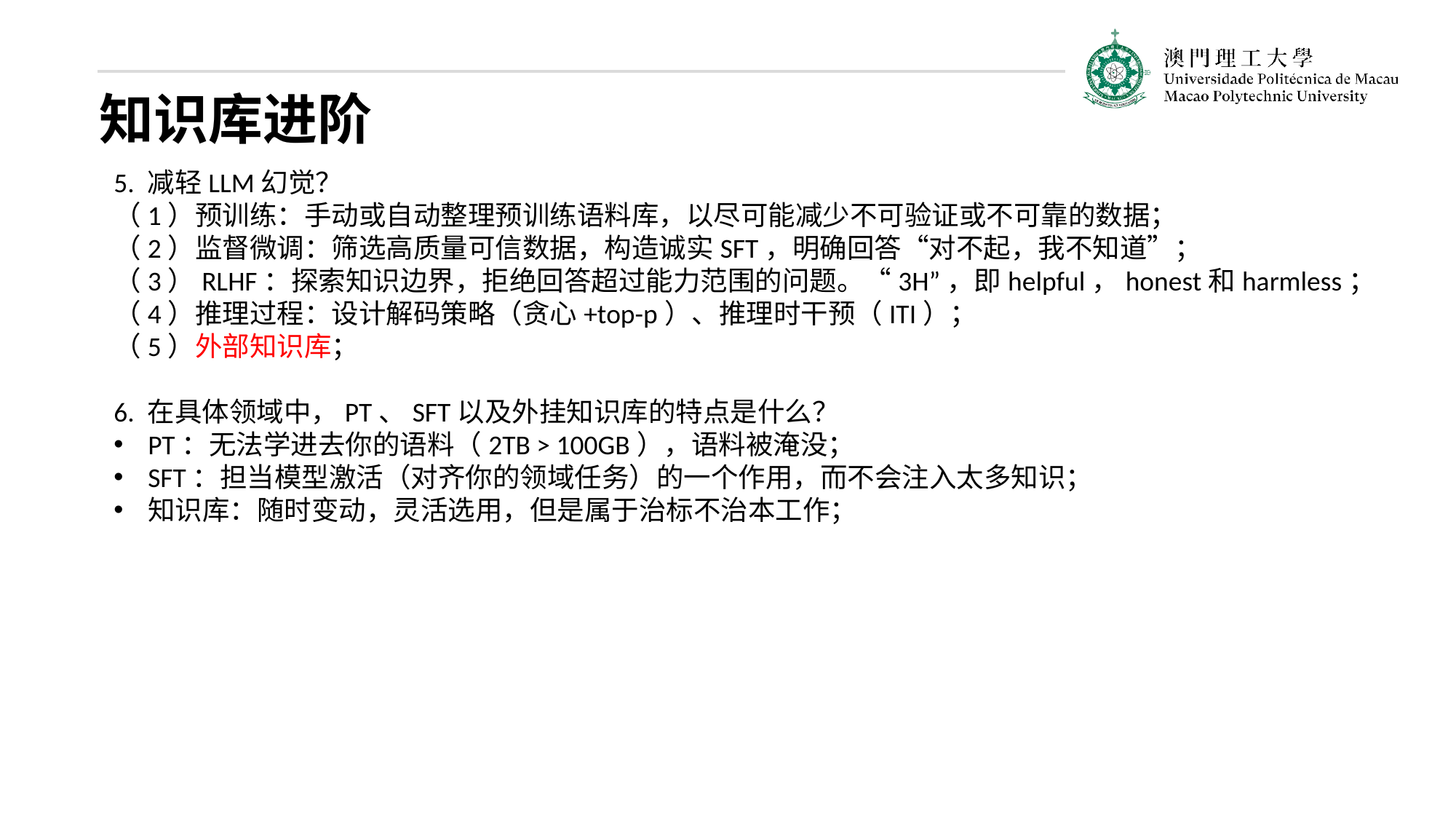

知识库进阶
5. 减轻LLM幻觉？
（1）预训练：手动或自动整理预训练语料库，以尽可能减少不可验证或不可靠的数据；
（2）监督微调：筛选高质量可信数据，构造诚实SFT，明确回答“对不起，我不知道”；
（3）RLHF：探索知识边界，拒绝回答超过能力范围的问题。“3H”，即helpful，honest和harmless；
（4）推理过程：设计解码策略（贪心+top-p）、推理时干预（ITI）；
（5）外部知识库；

6. 在具体领域中，PT、SFT以及外挂知识库的特点是什么？
PT：无法学进去你的语料（2TB > 100GB），语料被淹没；
SFT：担当模型激活（对齐你的领域任务）的一个作用，而不会注入太多知识；
知识库：随时变动，灵活选用，但是属于治标不治本工作；